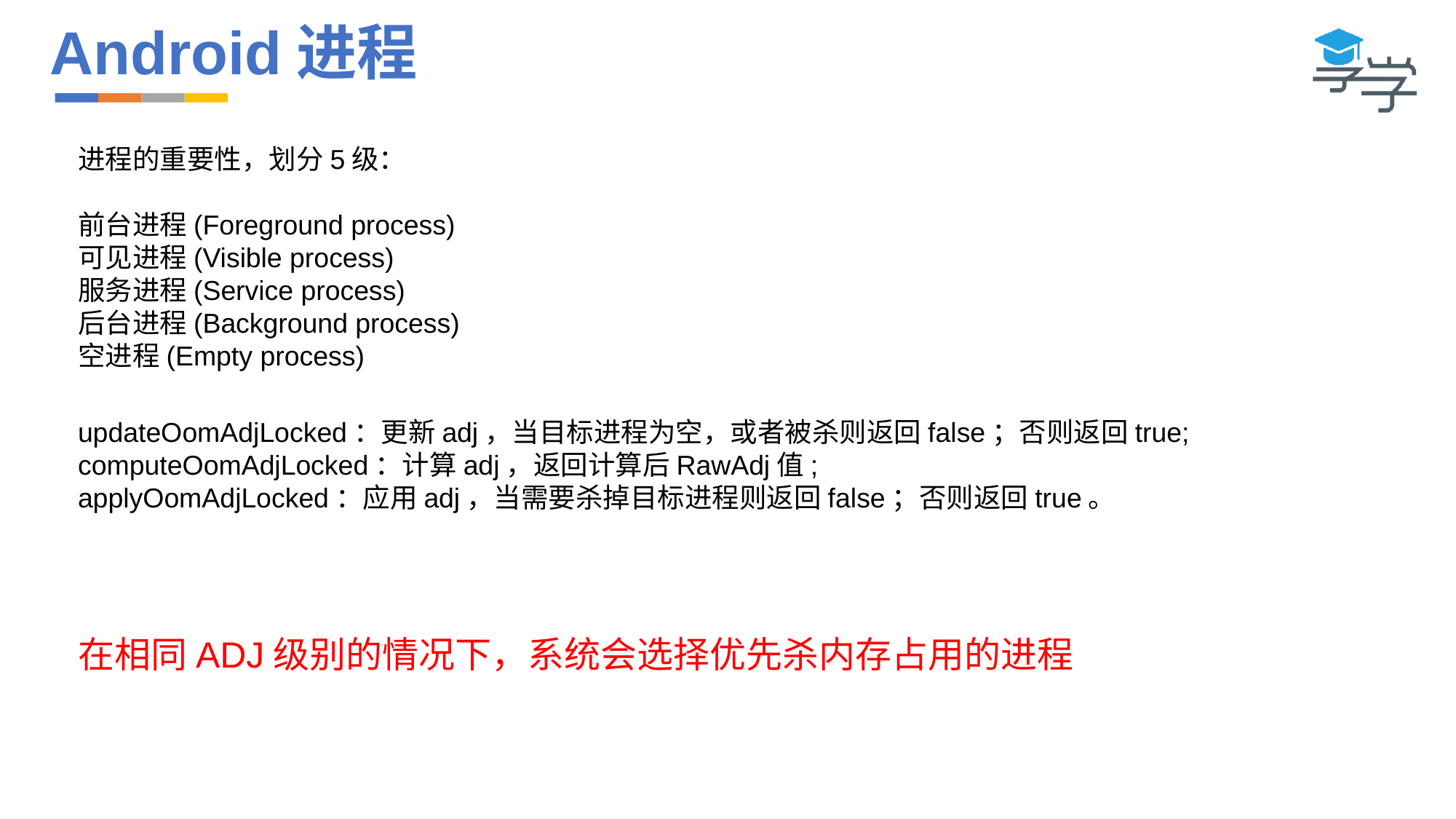

# Android进程
进程的重要性，划分5级：

前台进程(Foreground process)
可见进程(Visible process)
服务进程(Service process)
后台进程(Background process)
空进程(Empty process)
updateOomAdjLocked：更新adj，当目标进程为空，或者被杀则返回false；否则返回true;
computeOomAdjLocked：计算adj，返回计算后RawAdj值;
applyOomAdjLocked：应用adj，当需要杀掉目标进程则返回false；否则返回true。
在相同ADJ级别的情况下，系统会选择优先杀内存占用的进程